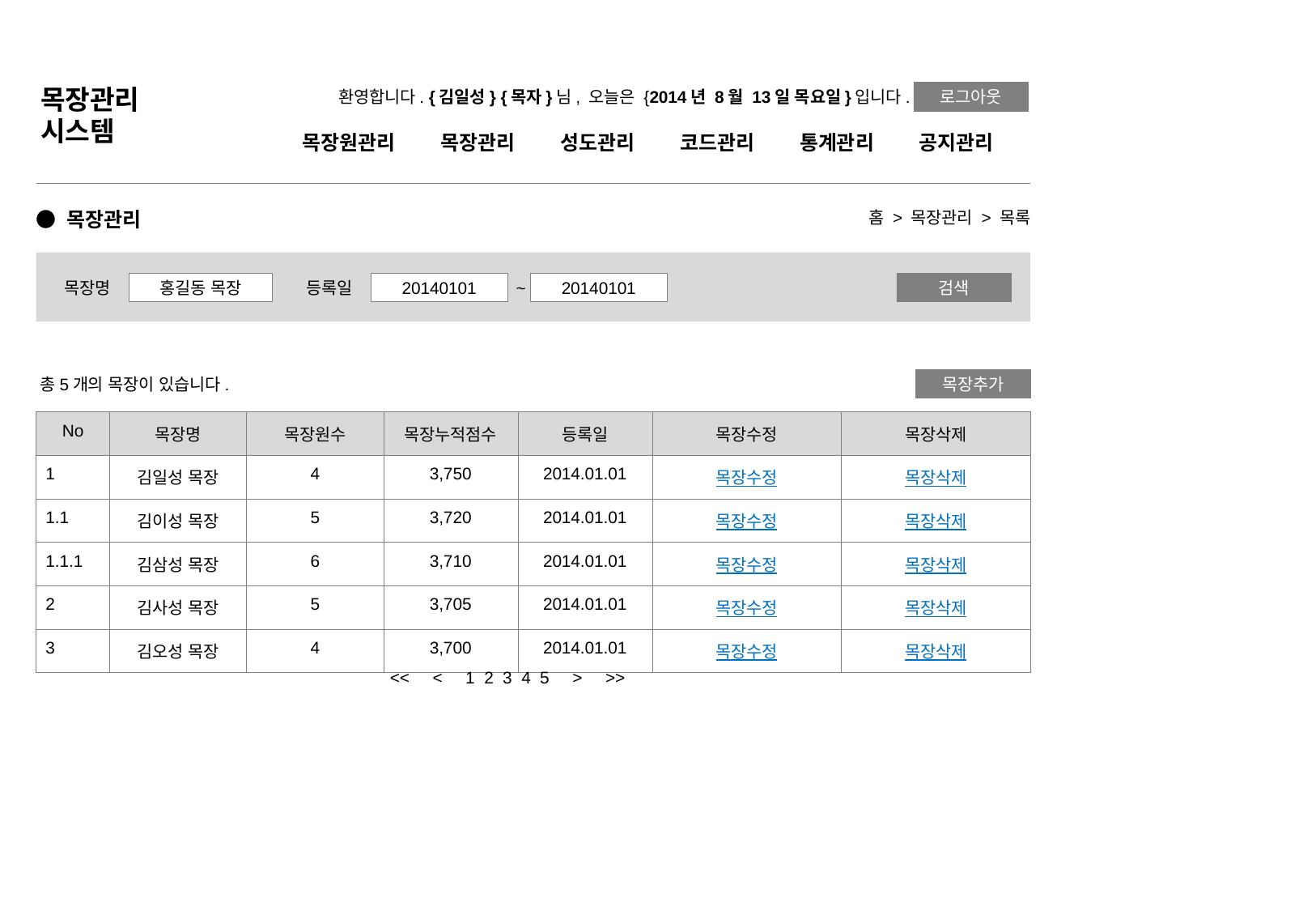

목장관리
시스템
로그아웃
환영합니다. {김일성} {목자}님, 오늘은 {2014년 8월 13일 목요일}입니다.
목장원관리        목장관리        성도관리        코드관리        통계관리        공지관리
● 목장관리
홈 > 목장관리 > 목록

홍길동 목장
20140101
20140101
검색
목장명
등록일
~
목장추가
총5개의 목장이 있습니다.
| No | 목장명 | 목장원수 | 목장누적점수 | 등록일 | 목장수정 | 목장삭제 |
| --- | --- | --- | --- | --- | --- | --- |
| 1 | 김일성 목장 | 4 | 3,750 | 2014.01.01 | 목장수정 | 목장삭제 |
| 1.1 | 김이성 목장 | 5 | 3,720 | 2014.01.01 | 목장수정 | 목장삭제 |
| 1.1.1 | 김삼성 목장 | 6 | 3,710 | 2014.01.01 | 목장수정 | 목장삭제 |
| 2 | 김사성 목장 | 5 | 3,705 | 2014.01.01 | 목장수정 | 목장삭제 |
| 3 | 김오성 목장 | 4 | 3,700 | 2014.01.01 | 목장수정 | 목장삭제 |
<<     <     1  2  3  4  5     >     >>